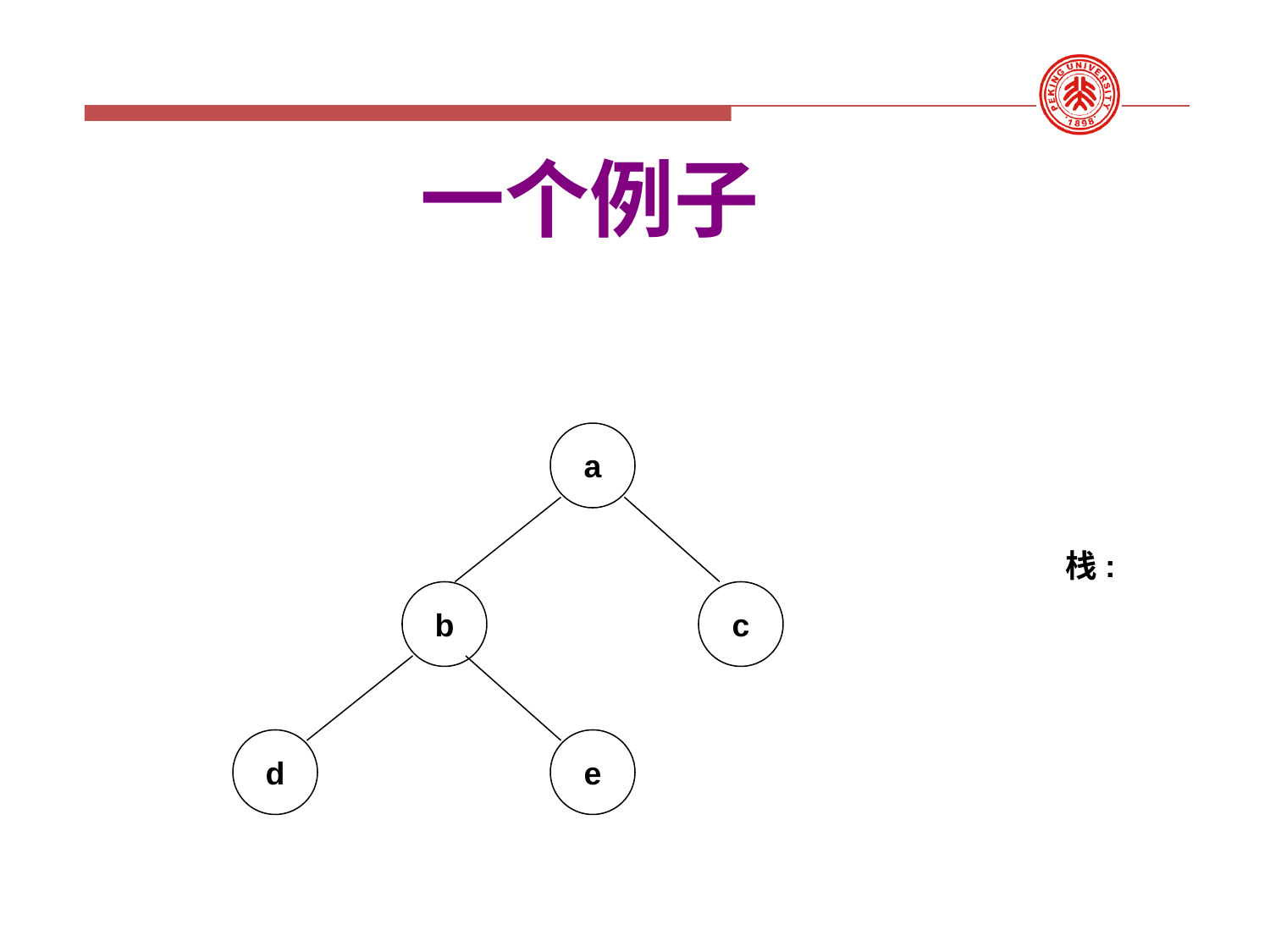

一个例子
a

栈:
b
c

d
e